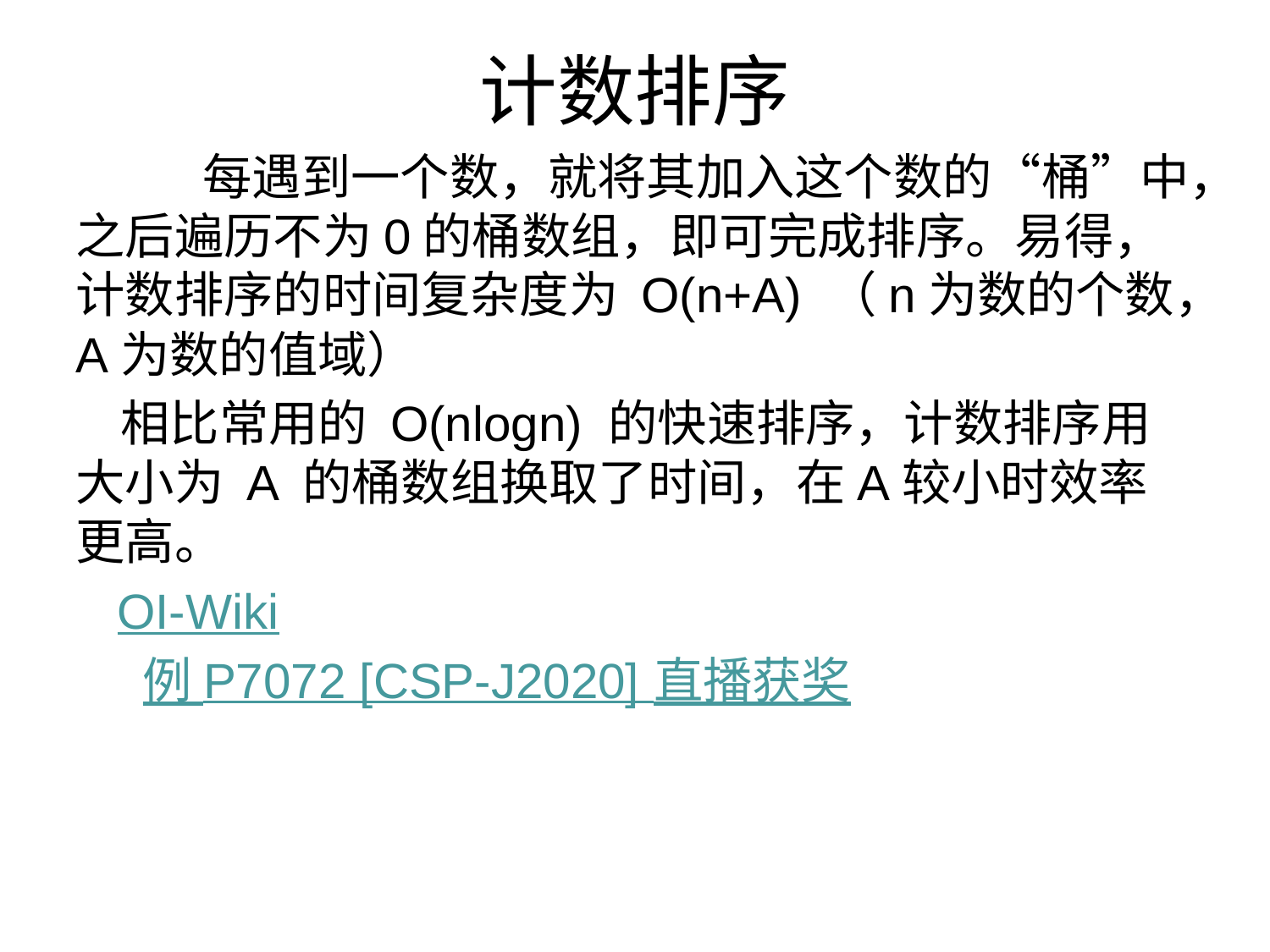

计数排序
	每遇到一个数，就将其加入这个数的“桶”中，之后遍历不为0的桶数组，即可完成排序。易得，计数排序的时间复杂度为 O(n+A) （n为数的个数，A为数的值域）
   相比常用的 O(nlogn) 的快速排序，计数排序用大小为 A 的桶数组换取了时间，在A较小时效率更高。
   OI-Wiki
     例 P7072 [CSP-J2020] 直播获奖